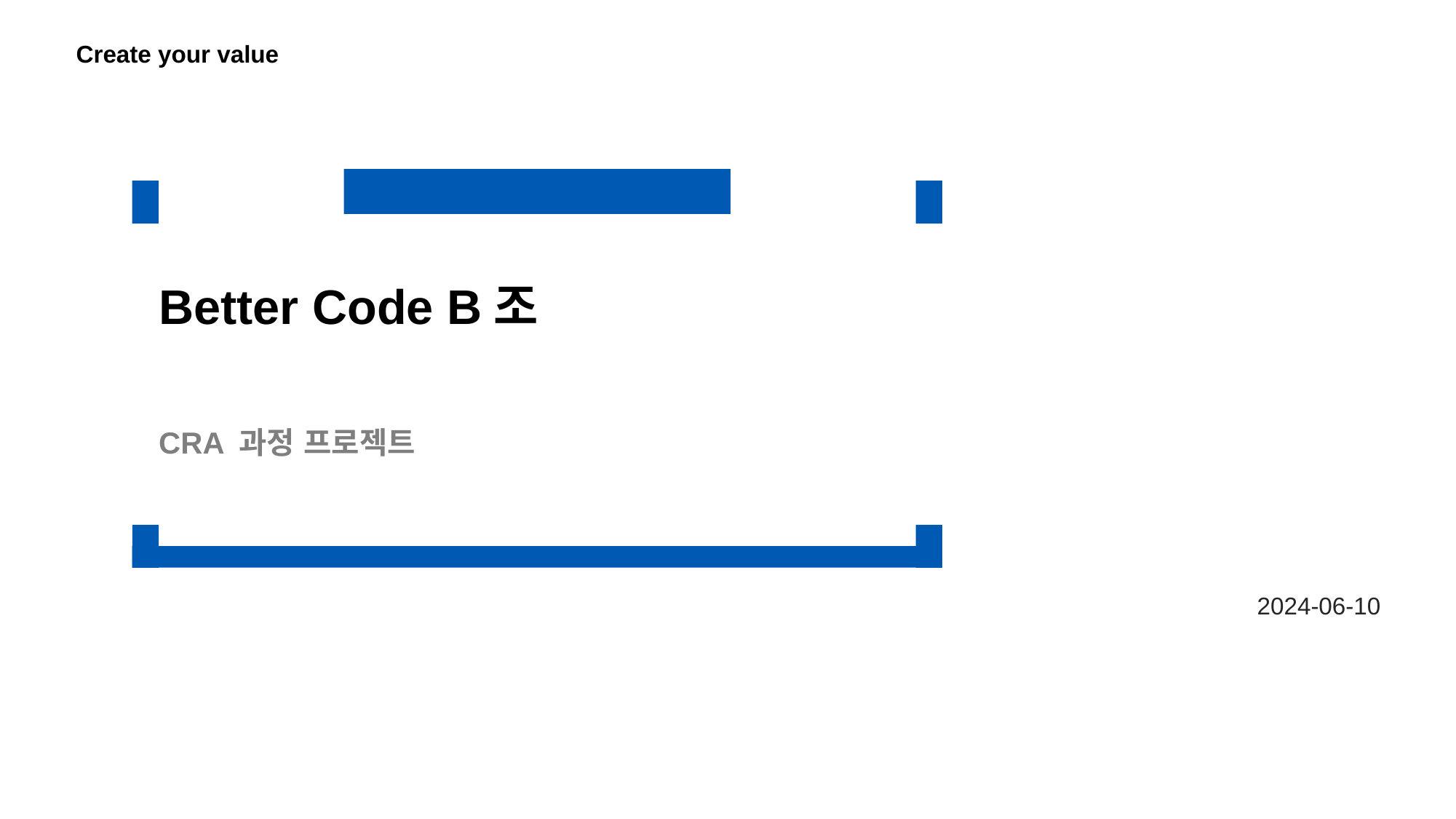

Better Code B조
CRA 과정 프로젝트
2024-06-10